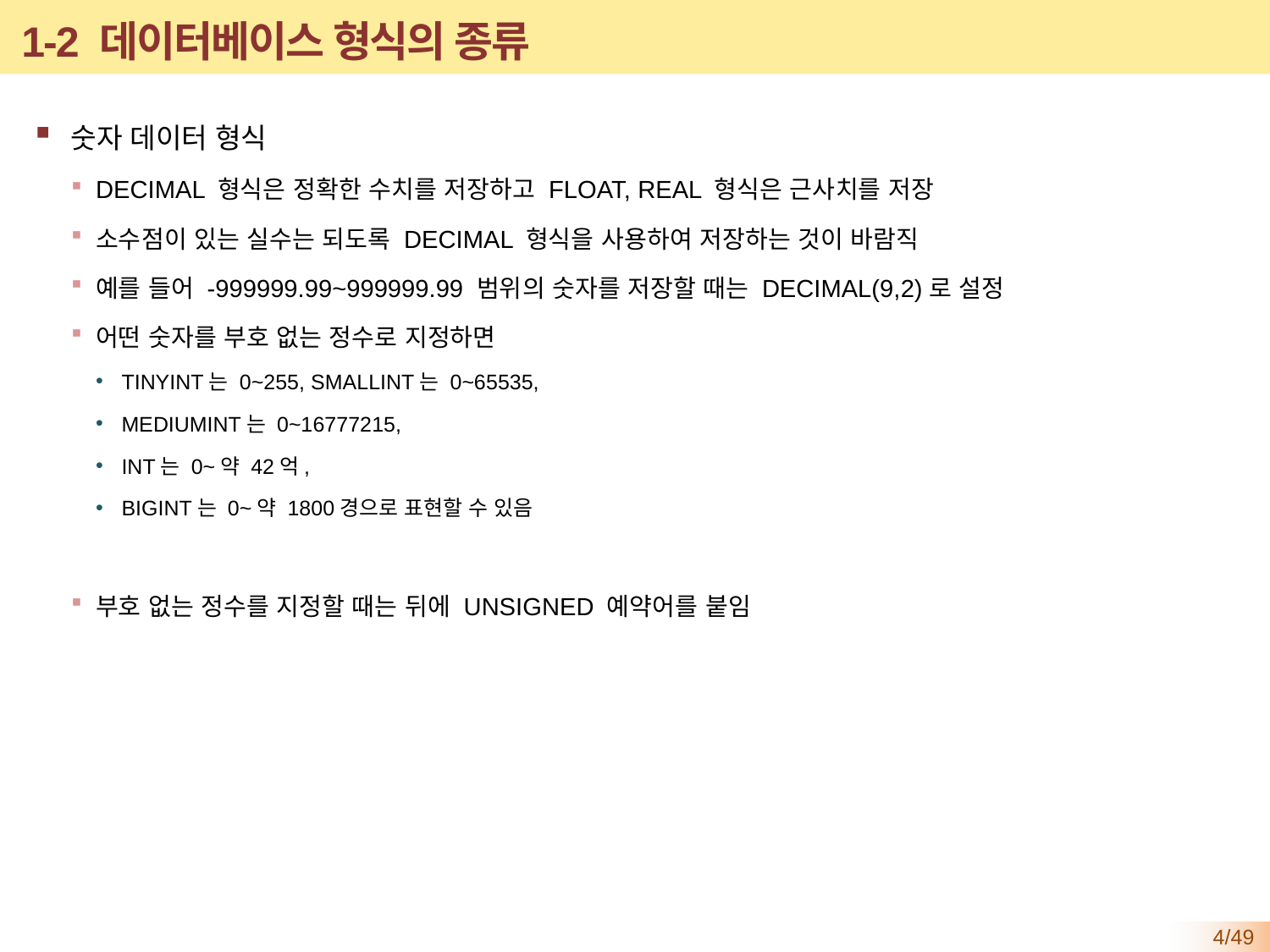

# 1-2 데이터베이스 형식의 종류
숫자 데이터 형식
DECIMAL 형식은 정확한 수치를 저장하고 FLOAT, REAL 형식은 근사치를 저장
소수점이 있는 실수는 되도록 DECIMAL 형식을 사용하여 저장하는 것이 바람직
예를 들어 -999999.99~999999.99 범위의 숫자를 저장할 때는 DECIMAL(9,2)로 설정
어떤 숫자를 부호 없는 정수로 지정하면
TINYINT는 0~255, SMALLINT는 0~65535,
MEDIUMINT는 0~16777215,
INT는 0~약 42억,
BIGINT는 0~약 1800경으로 표현할 수 있음

부호 없는 정수를 지정할 때는 뒤에 UNSIGNED 예약어를 붙임